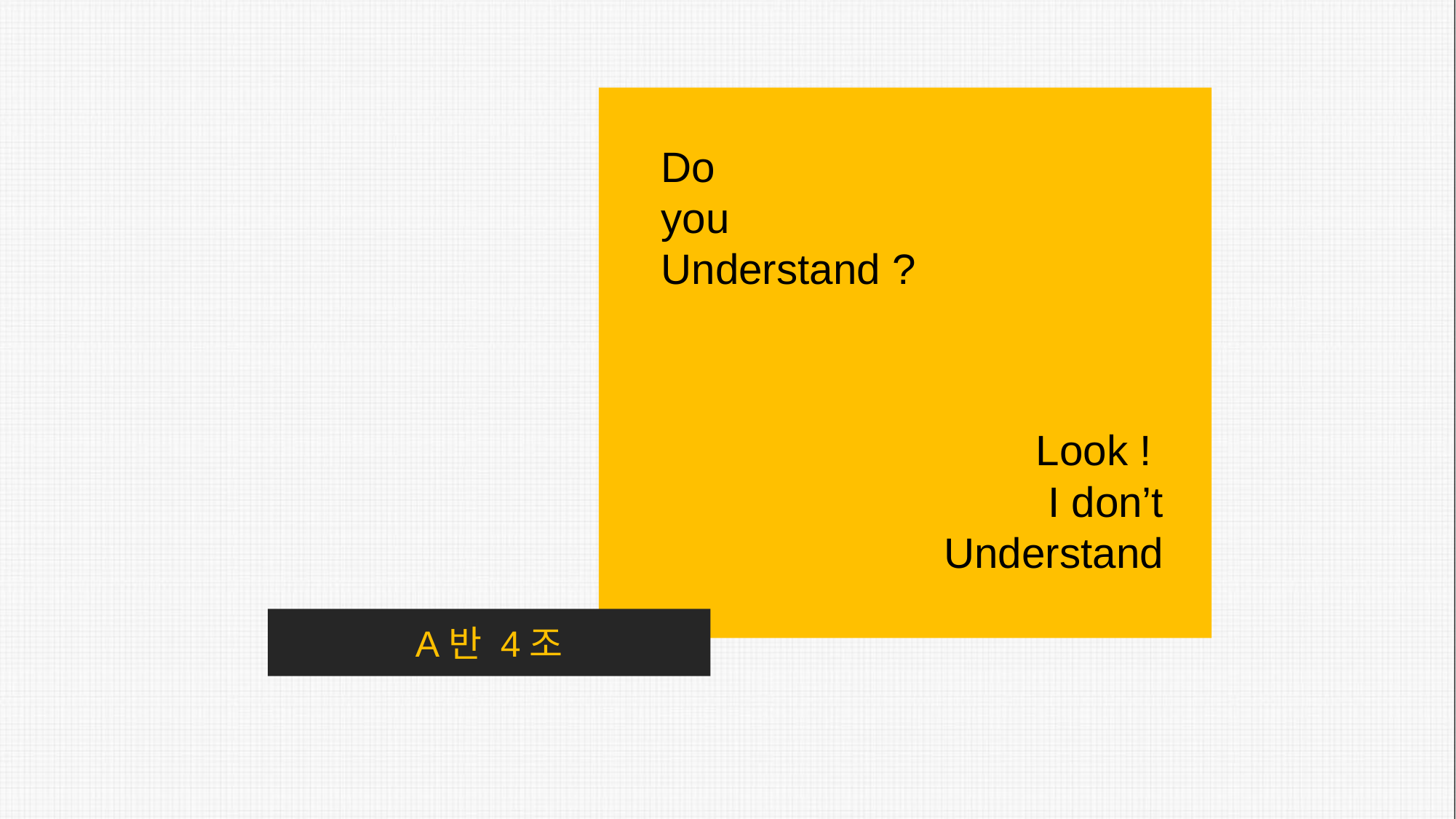

Do
you
Understand ?
Look !
I don’t
Understand

A반 4조